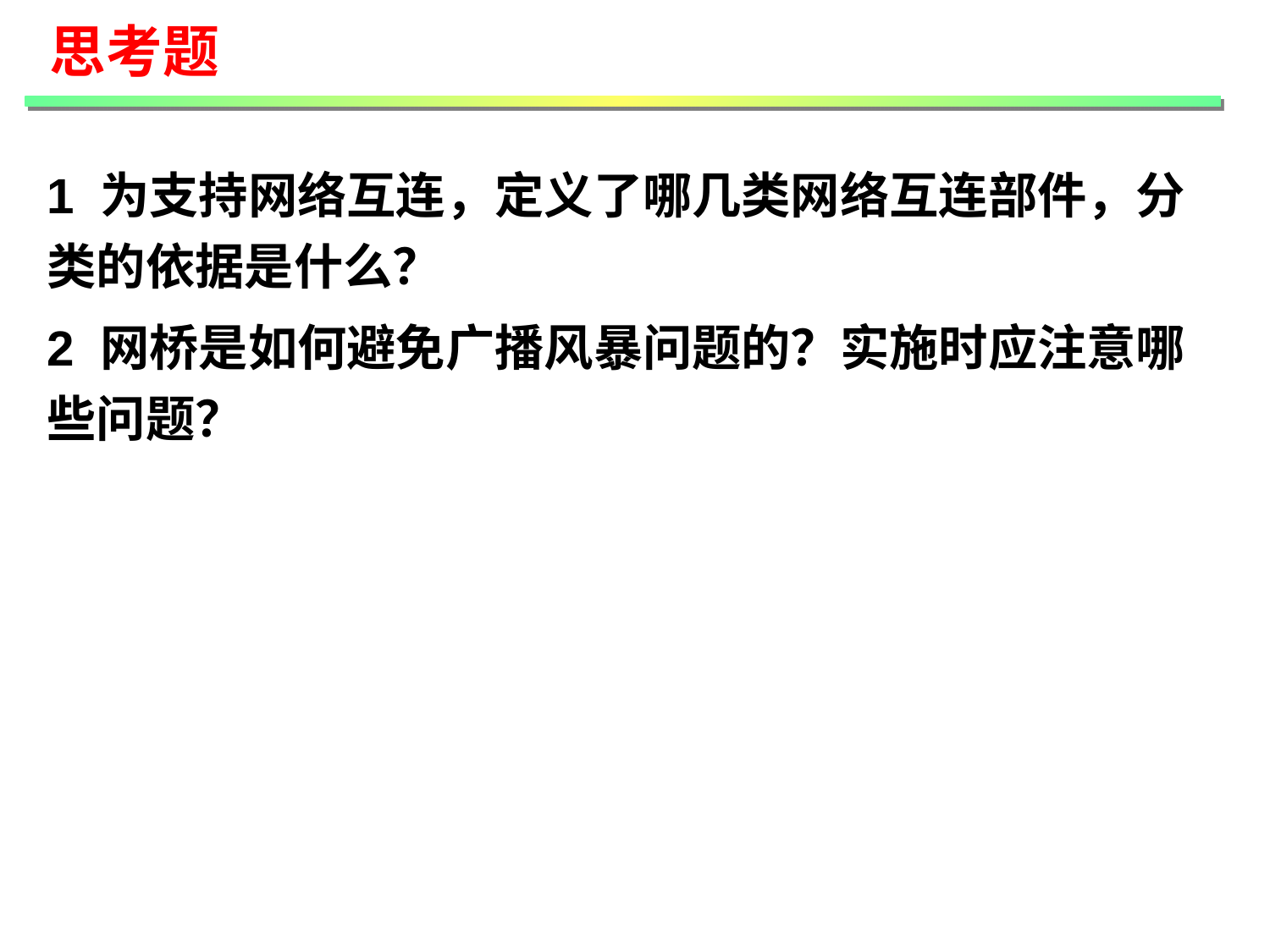

思考题

1 为支持网络互连，定义了哪几类网络互连部件，分类的依据是什么？
2 网桥是如何避免广播风暴问题的？实施时应注意哪些问题？